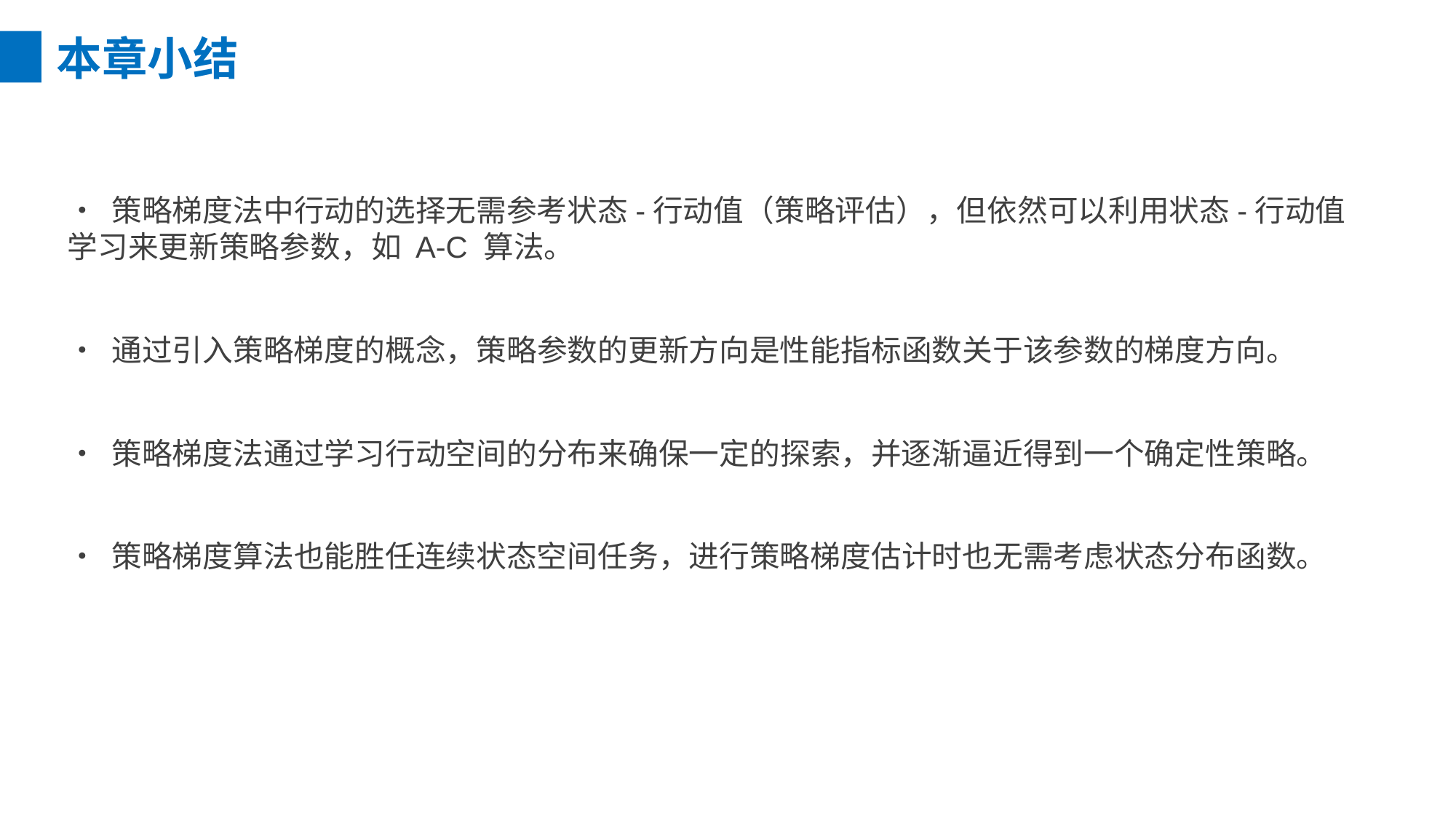

本章小结

• 策略梯度法中行动的选择无需参考状态-行动值（策略评估），但依然可以利用状态-行动值学习来更新策略参数，如 A-C 算法。

• 通过引入策略梯度的概念，策略参数的更新方向是性能指标函数关于该参数的梯度方向。

• 策略梯度法通过学习行动空间的分布来确保一定的探索，并逐渐逼近得到一个确定性策略。

• 策略梯度算法也能胜任连续状态空间任务，进行策略梯度估计时也无需考虑状态分布函数。